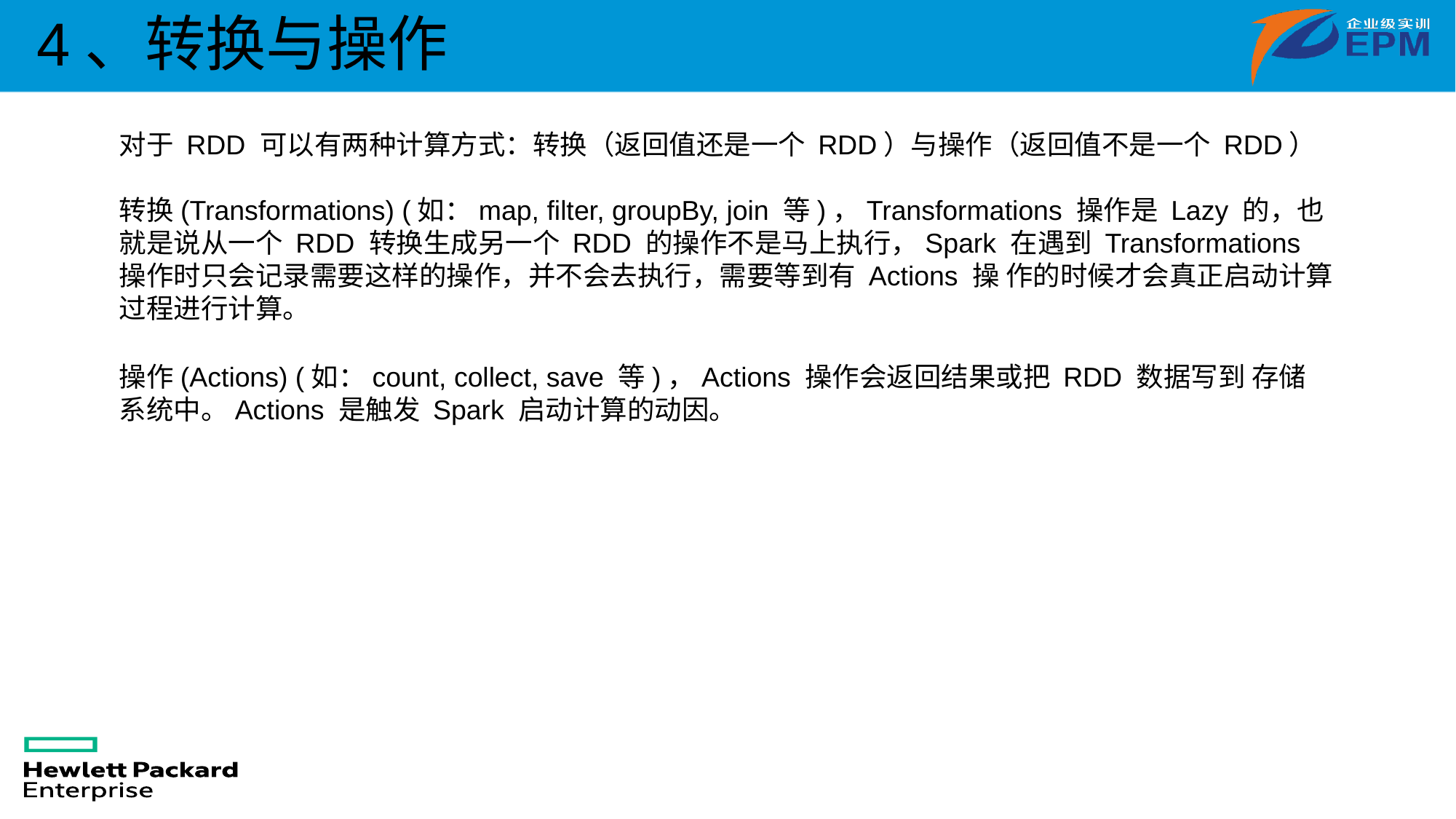

4、转换与操作
对于 RDD 可以有两种计算方式：转换（返回值还是一个 RDD）与操作（返回值不是一个 RDD）
转换(Transformations) (如：map, filter, groupBy, join 等)，Transformations 操作是 Lazy 的，也就是说从一个 RDD 转换生成另一个 RDD 的操作不是马上执行，Spark 在遇到 Transformations 操作时只会记录需要这样的操作，并不会去执行，需要等到有 Actions 操 作的时候才会真正启动计算过程进行计算。
操作(Actions) (如：count, collect, save 等)，Actions 操作会返回结果或把 RDD 数据写到 存储系统中。Actions 是触发 Spark 启动计算的动因。